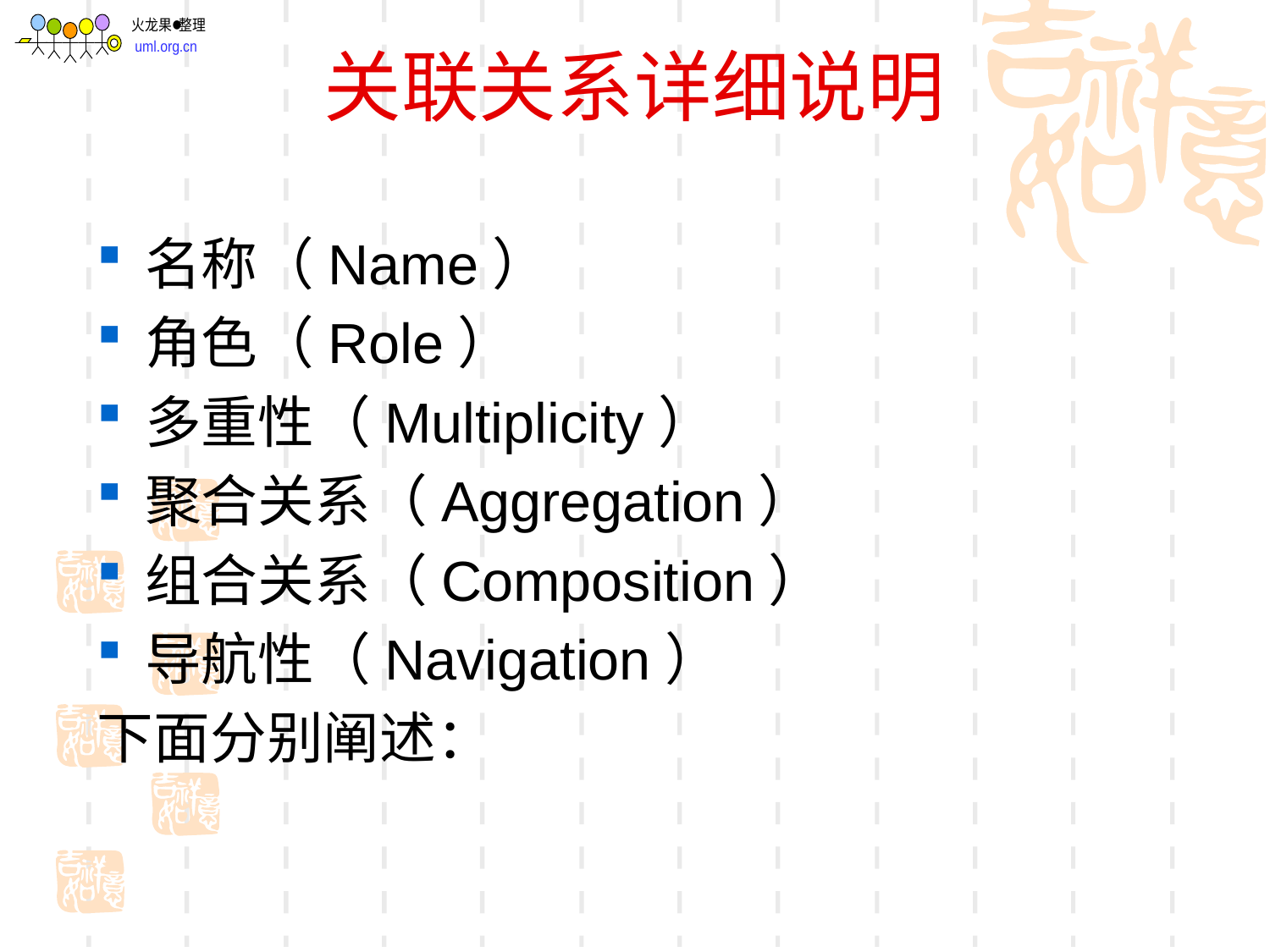

# 关联关系详细说明
名称（Name）
角色（Role）
多重性（Multiplicity）
聚合关系（Aggregation）
组合关系（Composition）
导航性（Navigation）
下面分别阐述：